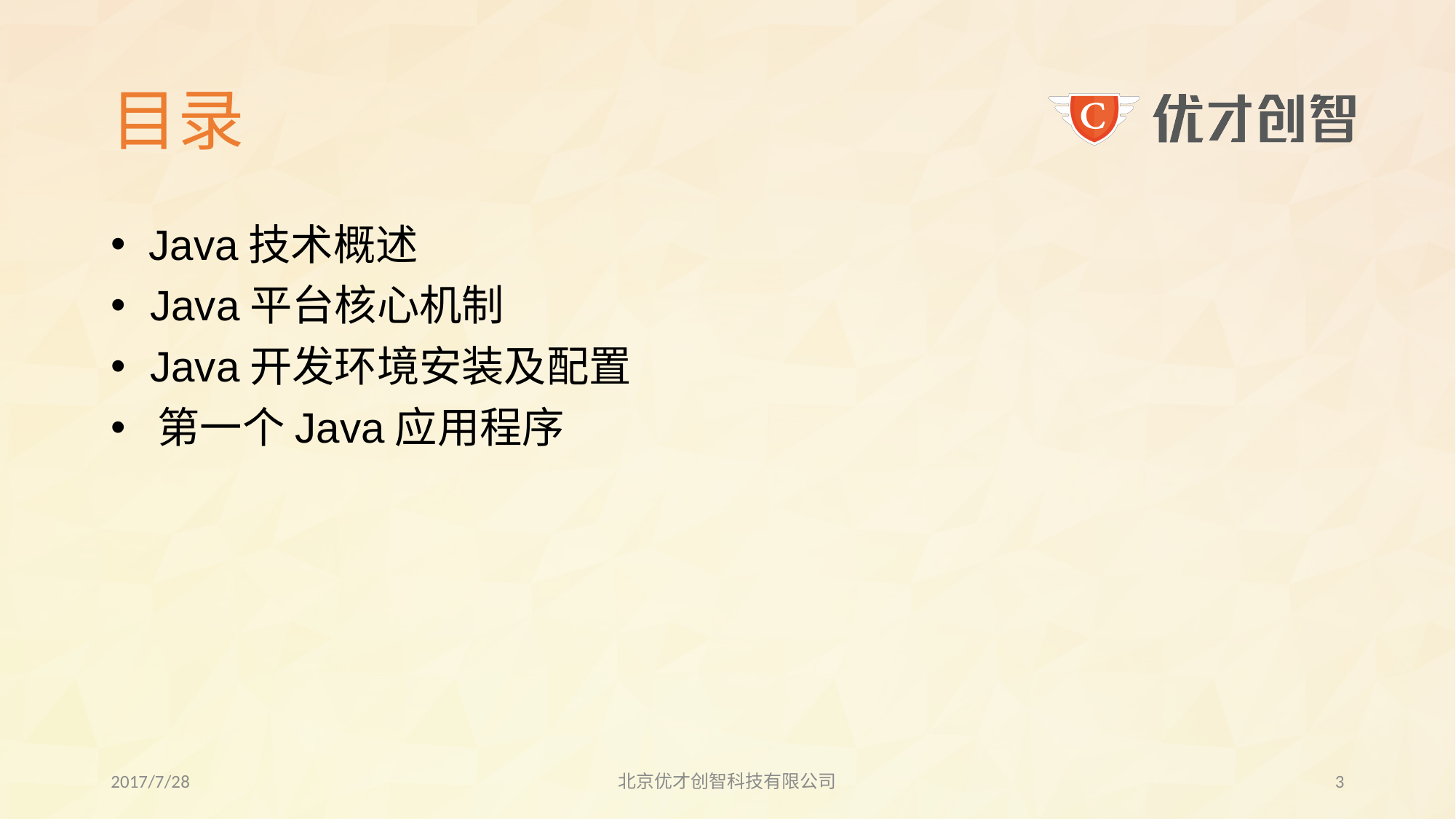

# 目录
 Java技术概述
 Java平台核心机制
 Java开发环境安装及配置
 第一个Java应用程序
2017/7/28
北京优才创智科技有限公司
3